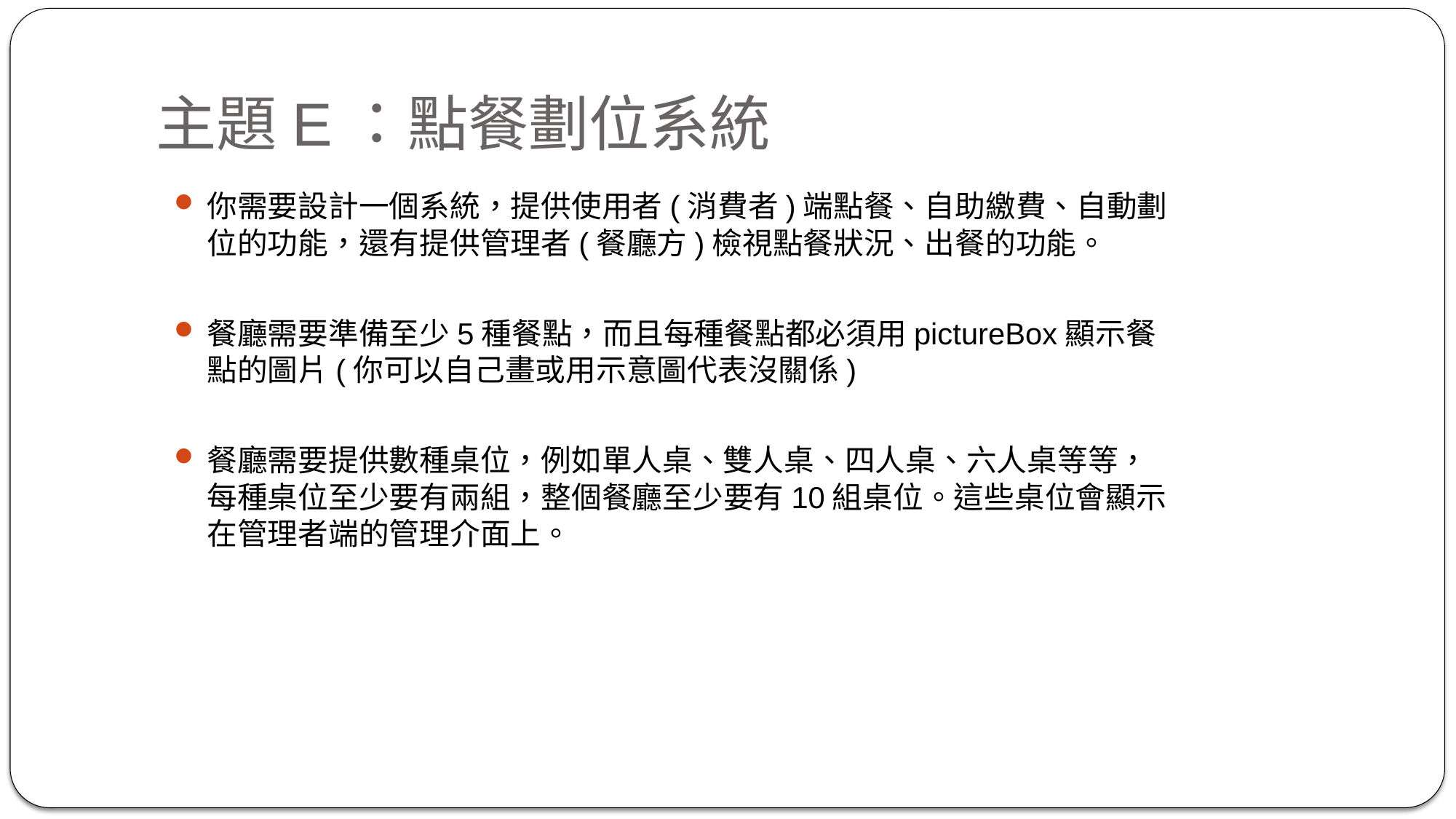

# 主題E：點餐劃位系統
你需要設計一個系統，提供使用者(消費者)端點餐、自助繳費、自動劃位的功能，還有提供管理者(餐廳方)檢視點餐狀況、出餐的功能。

餐廳需要準備至少5種餐點，而且每種餐點都必須用pictureBox顯示餐點的圖片(你可以自己畫或用示意圖代表沒關係)

餐廳需要提供數種桌位，例如單人桌、雙人桌、四人桌、六人桌等等，每種桌位至少要有兩組，整個餐廳至少要有10組桌位。這些桌位會顯示在管理者端的管理介面上。